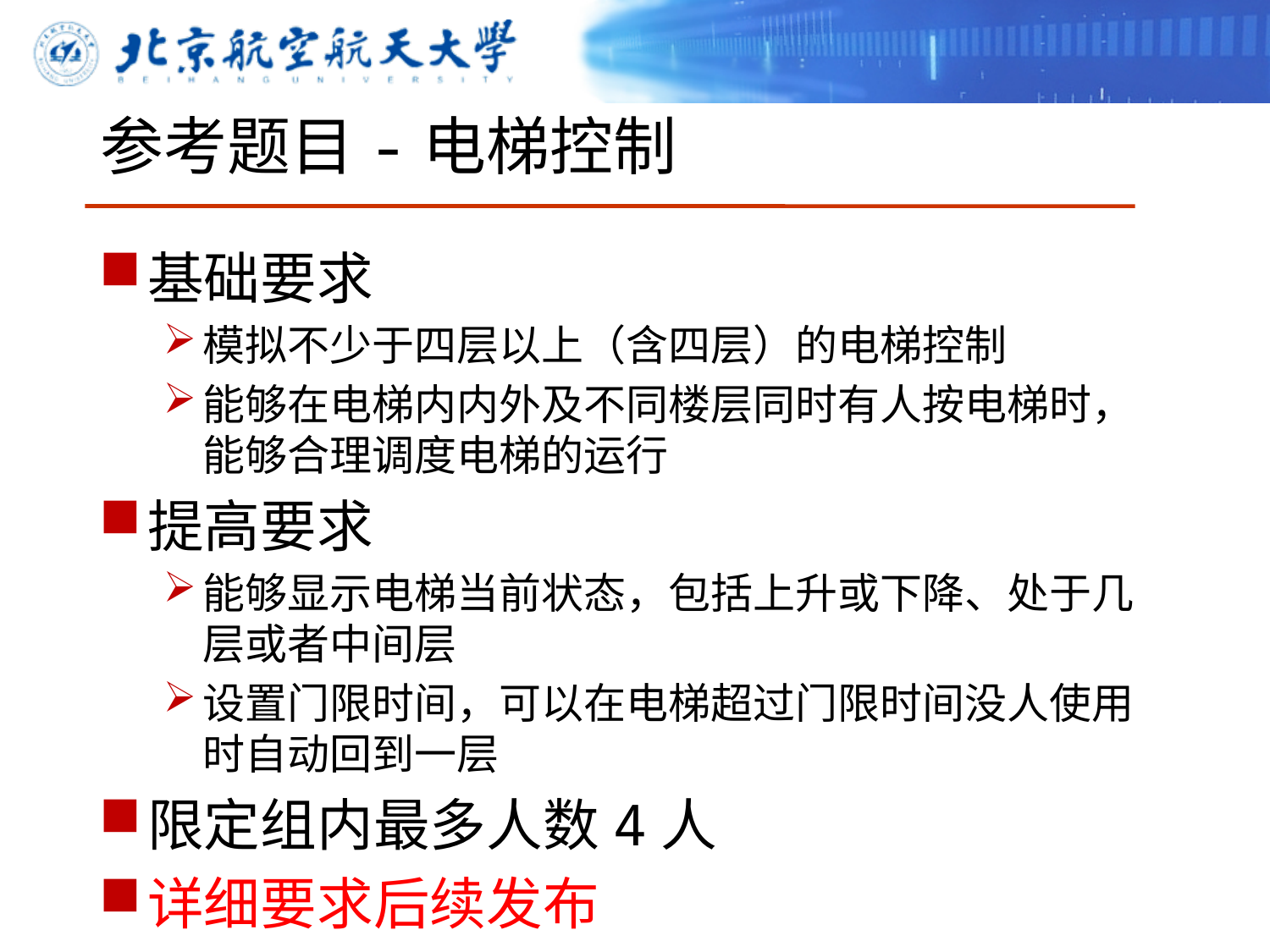

# 参考题目-电梯控制
基础要求
模拟不少于四层以上（含四层）的电梯控制
能够在电梯内内外及不同楼层同时有人按电梯时，能够合理调度电梯的运行
提高要求
能够显示电梯当前状态，包括上升或下降、处于几层或者中间层
设置门限时间，可以在电梯超过门限时间没人使用时自动回到一层
限定组内最多人数4人
详细要求后续发布